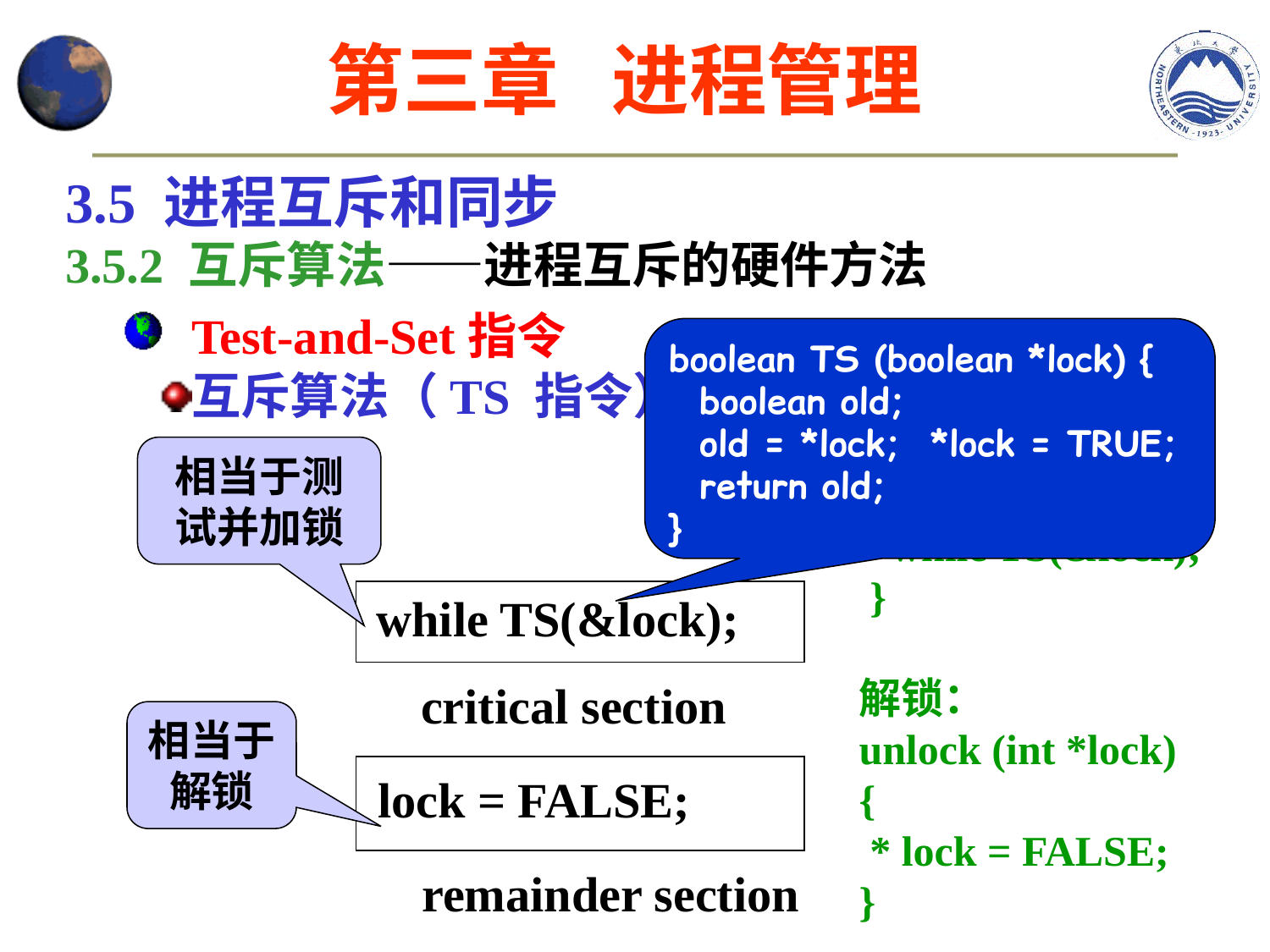

第三章   进程管理
3.5 进程互斥和同步
3.5.2 互斥算法——进程互斥的硬件方法
  Test-and-Set指令
互斥算法（TS 指令）
boolean TS (boolean *lock) {
  boolean old;
  old = *lock;  *lock = TRUE;
  return old;
}
测试并加锁：
lock (int *lock)
{
   while TS(&lock);
 }

解锁：
unlock (int *lock)
{
 * lock = FALSE;
}
相当于测试并加锁

while TS(&lock);
critical section
相当于解锁

lock = FALSE;
remainder section